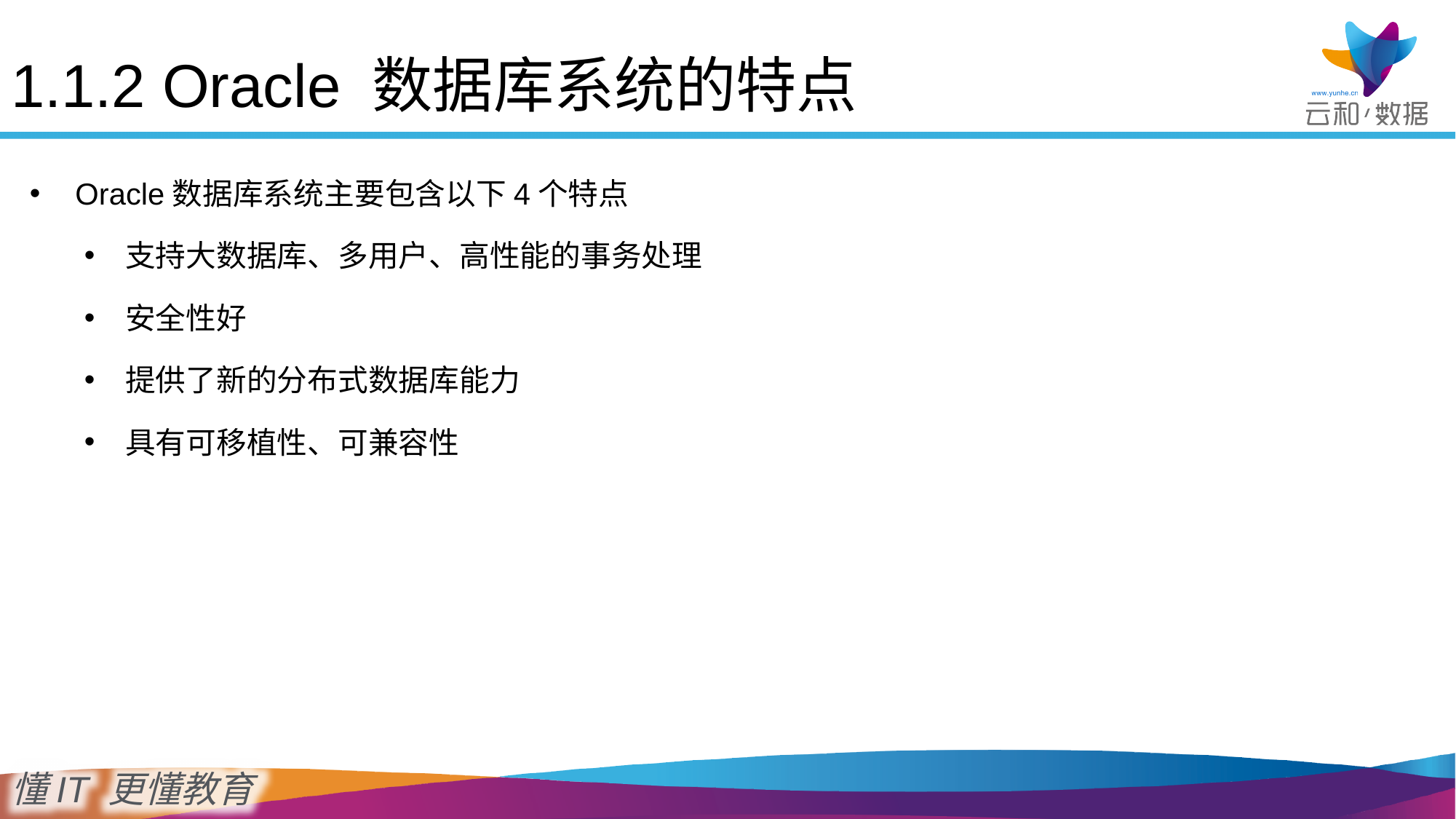

1.1.2 Oracle 数据库系统的特点
Oracle数据库系统主要包含以下4个特点
支持大数据库、多用户、高性能的事务处理
安全性好
提供了新的分布式数据库能力
具有可移植性、可兼容性
5